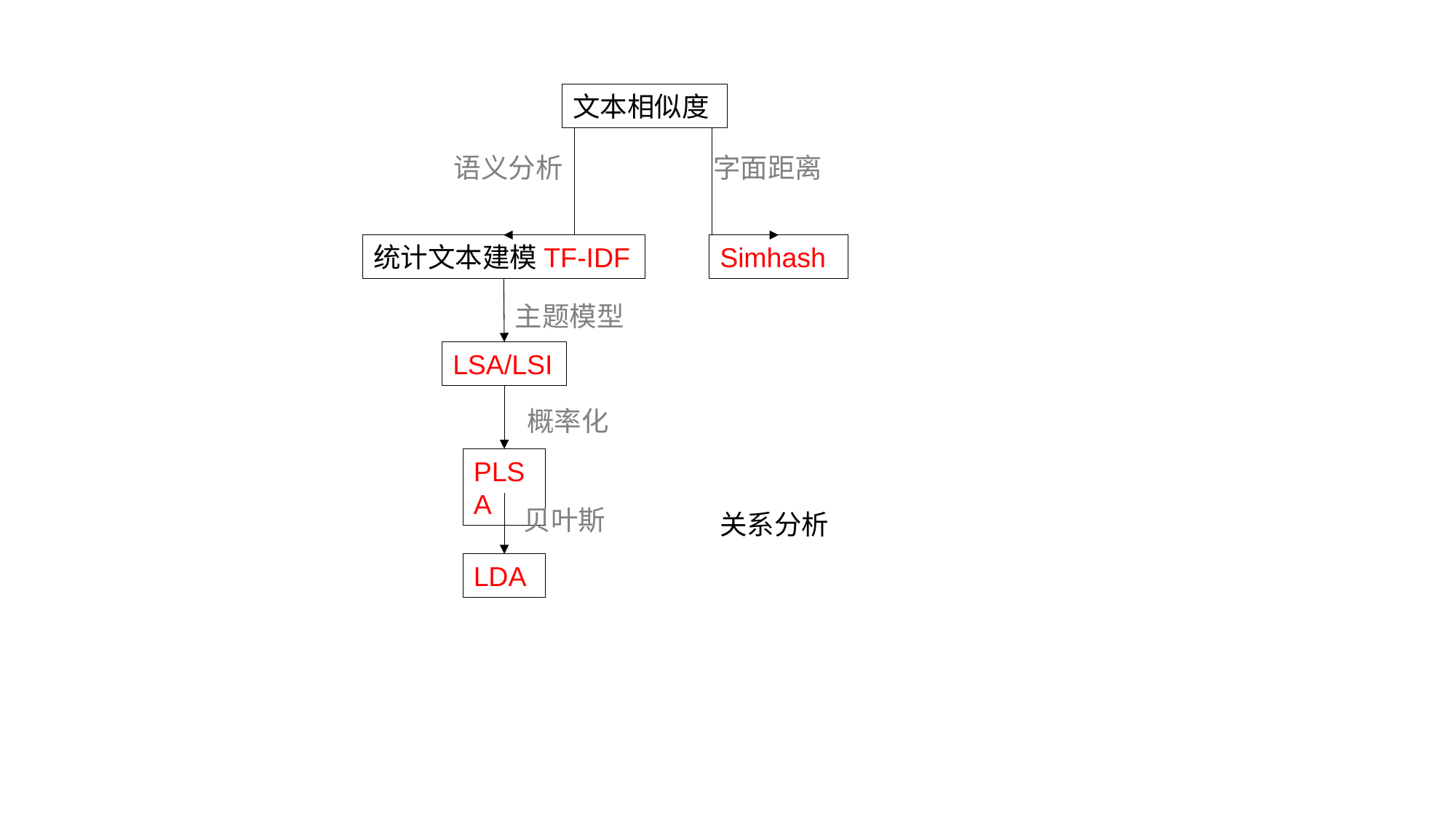

文本相似度
语义分析
字面距离
统计文本建模TF-IDF
Simhash
主题模型
LSA/LSI
概率化
PLSA
贝叶斯
LDA
关系分析